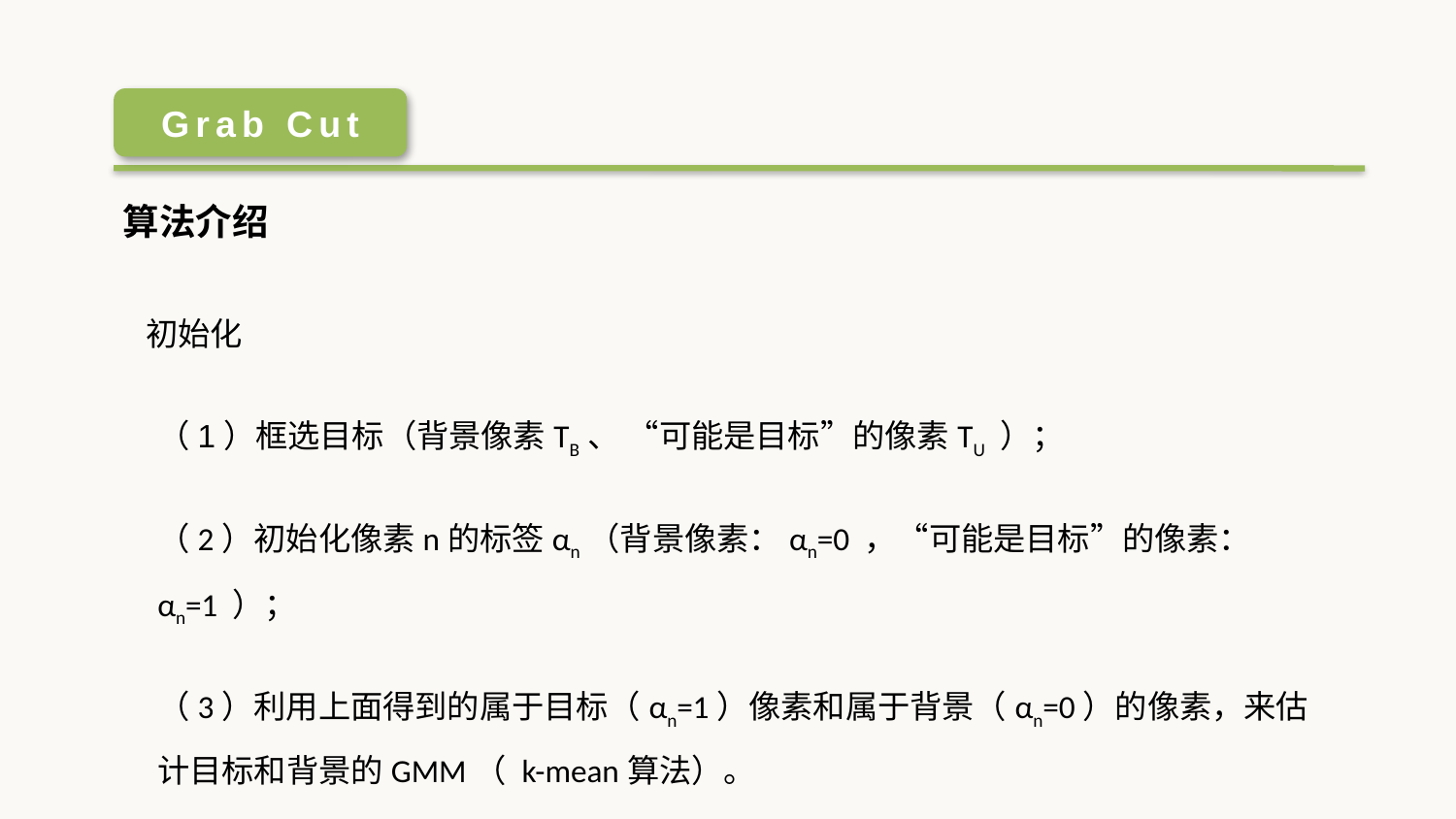

Grab Cut
算法介绍
初始化
（1）框选目标（背景像素TB、 “可能是目标”的像素TU ）；
（2）初始化像素n的标签αn（背景像素：αn=0 ，“可能是目标”的像素： αn=1 ）；
（3）利用上面得到的属于目标（αn=1）像素和属于背景（αn=0）的像素，来估计目标和背景的GMM（ k-mean算法）。